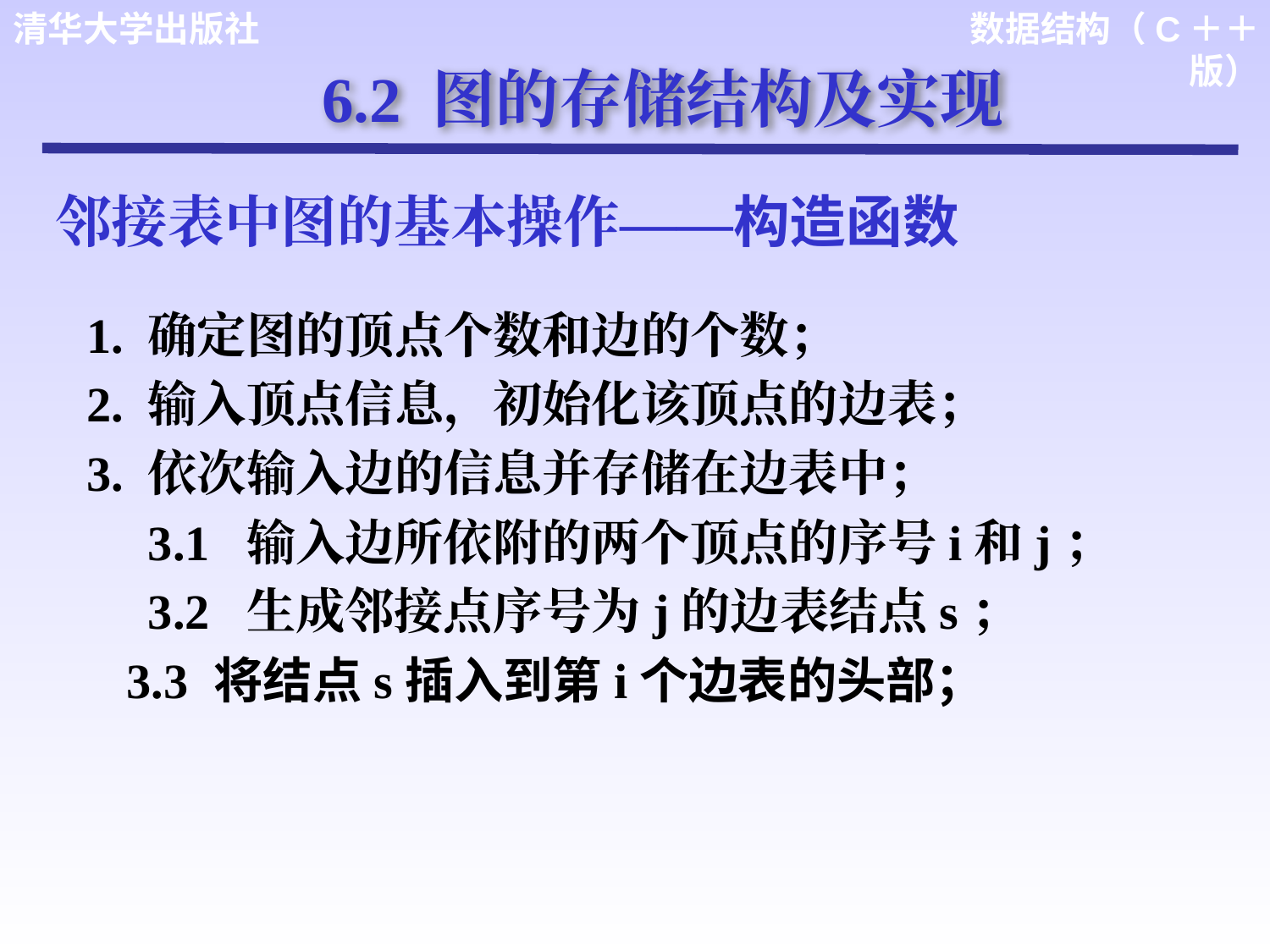

6.2 图的存储结构及实现
邻接表中图的基本操作——构造函数
1. 确定图的顶点个数和边的个数；
2. 输入顶点信息，初始化该顶点的边表；
3. 依次输入边的信息并存储在边表中；
     3.1  输入边所依附的两个顶点的序号i和j；
     3.2  生成邻接点序号为j的边表结点s；
   3.3 将结点s插入到第i个边表的头部；